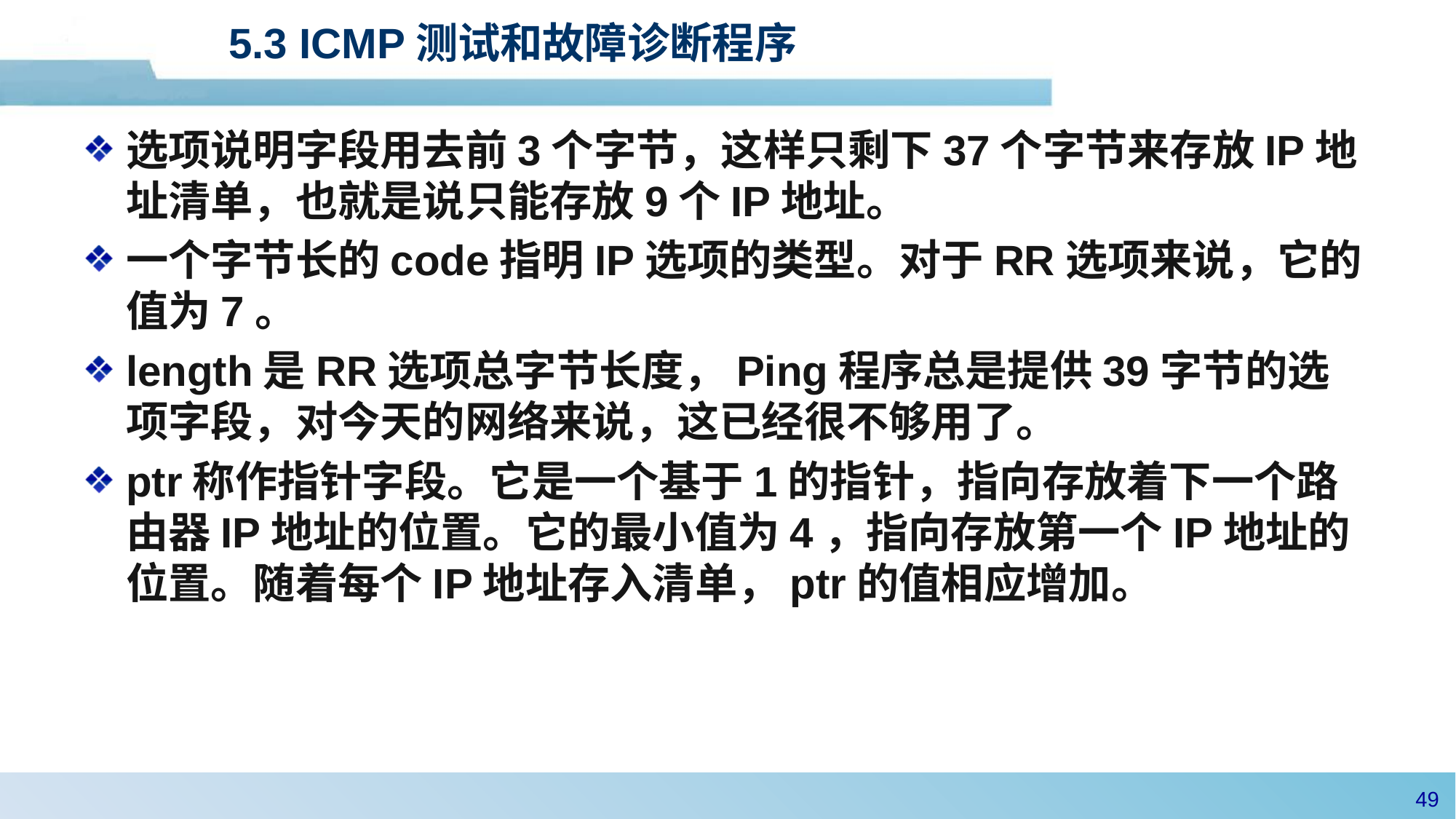

#
5.3 ICMP测试和故障诊断程序
选项说明字段用去前3个字节，这样只剩下37个字节来存放IP地址清单，也就是说只能存放9个IP地址。
一个字节长的code指明IP选项的类型。对于RR选项来说，它的值为7。
length是RR选项总字节长度，Ping程序总是提供39字节的选项字段，对今天的网络来说，这已经很不够用了。
ptr称作指针字段。它是一个基于1的指针，指向存放着下一个路由器IP地址的位置。它的最小值为4，指向存放第一个IP地址的位置。随着每个IP地址存入清单，ptr的值相应增加。
49